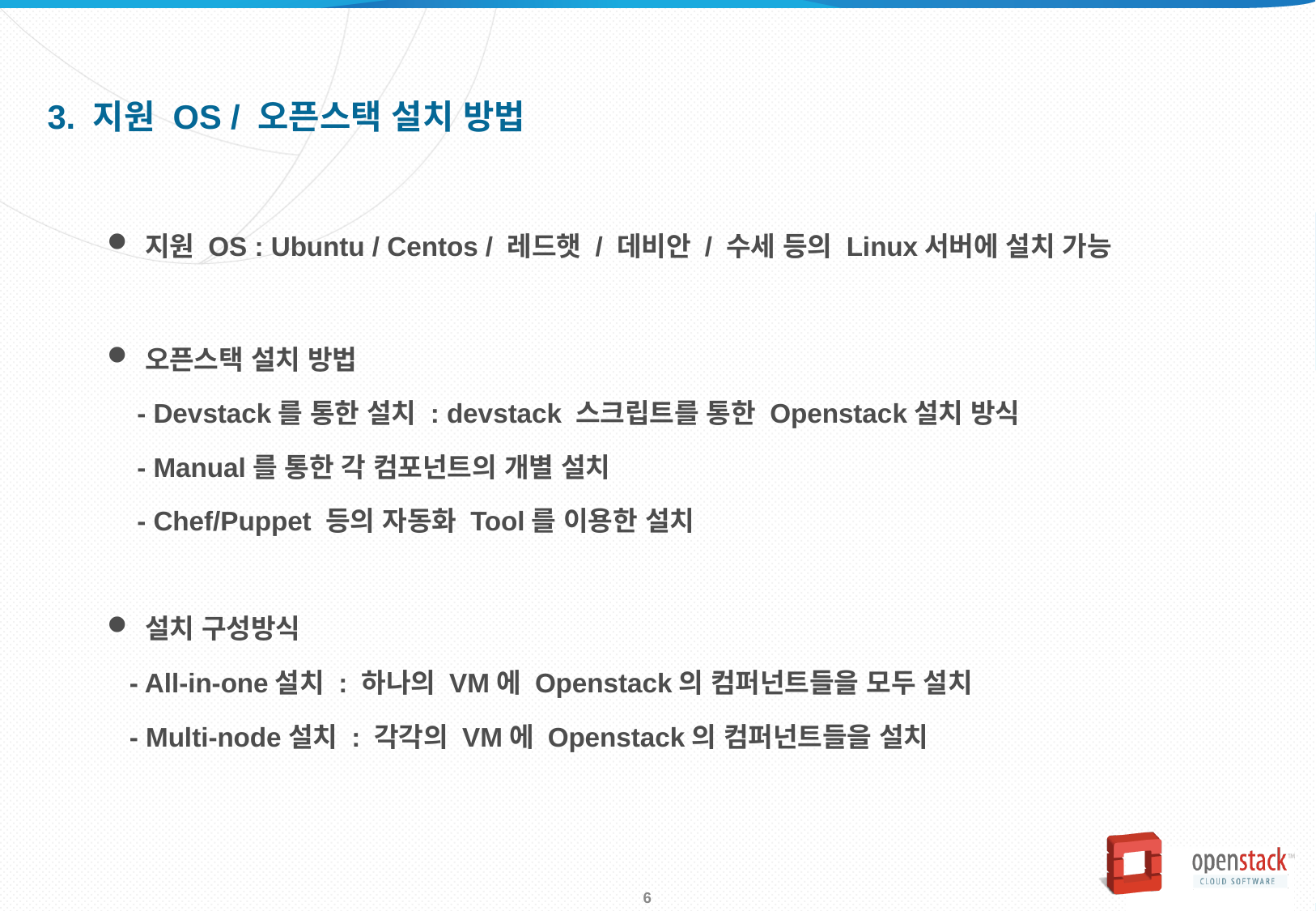

3. 지원 OS / 오픈스택 설치 방법
지원 OS : Ubuntu / Centos / 레드햇 / 데비안 / 수세 등의 Linux서버에 설치 가능

오픈스택 설치 방법
    - Devstack를 통한 설치 : devstack 스크립트를 통한 Openstack설치 방식
    - Manual를 통한 각 컴포넌트의 개별 설치
    - Chef/Puppet 등의 자동화 Tool를 이용한 설치

설치 구성방식
   - All-in-one설치 : 하나의 VM에 Openstack의 컴퍼넌트들을 모두 설치
   - Multi-node설치 : 각각의 VM에 Openstack의 컴퍼넌트들을 설치